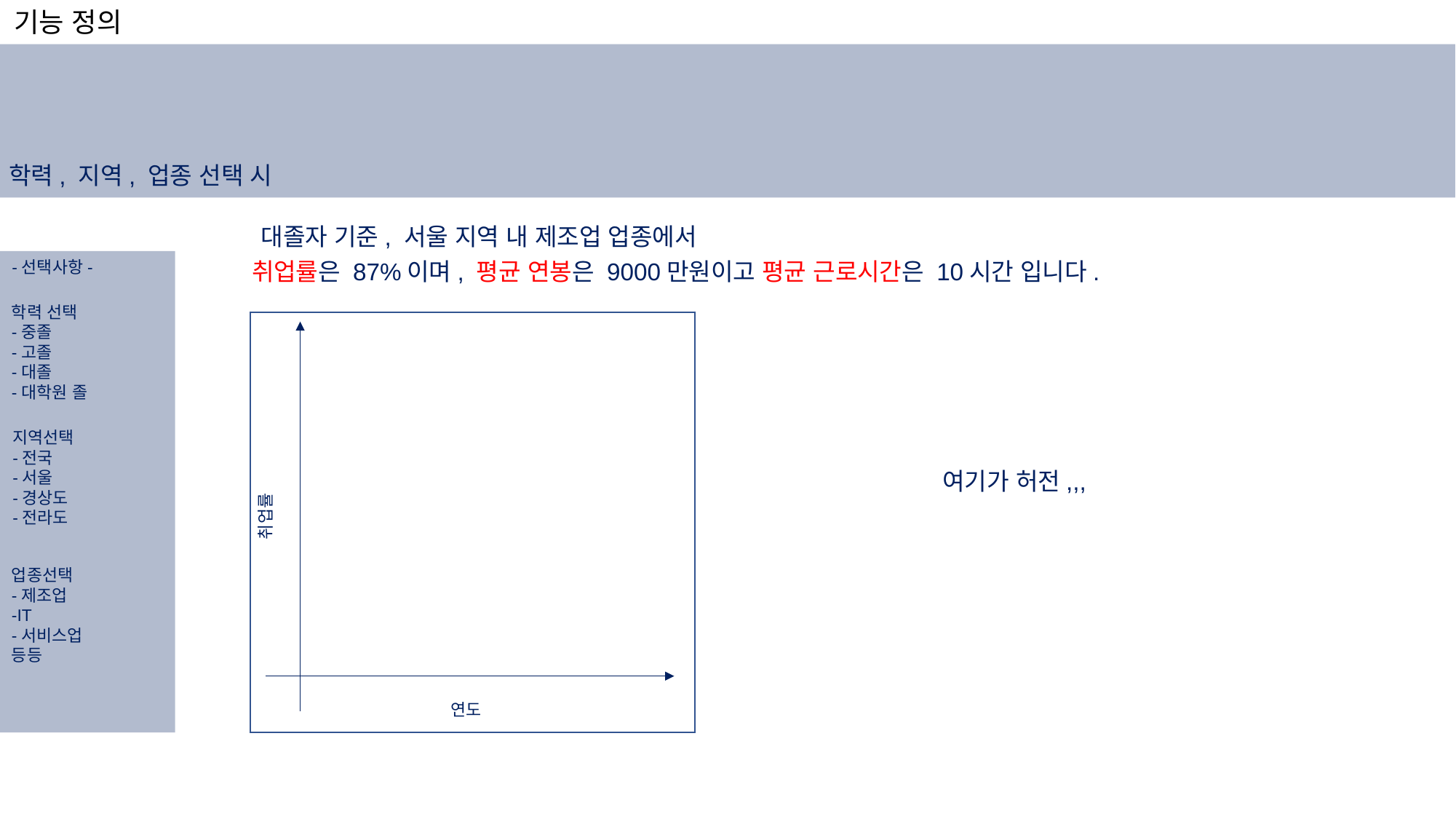

기능 정의

학력, 지역, 업종 선택 시
대졸자 기준, 서울 지역 내 제조업 업종에서

-선택사항-
취업률은 87%이며, 평균 연봉은 9000만원이고 평균 근로시간은 10시간 입니다.
학력 선택
-중졸
-고졸
-대졸
-대학원 졸

지역선택
-전국
-서울
-경상도
-전라도
여기가 허전,,,
취업률
업종선택
-제조업
-IT
-서비스업
등등
연도